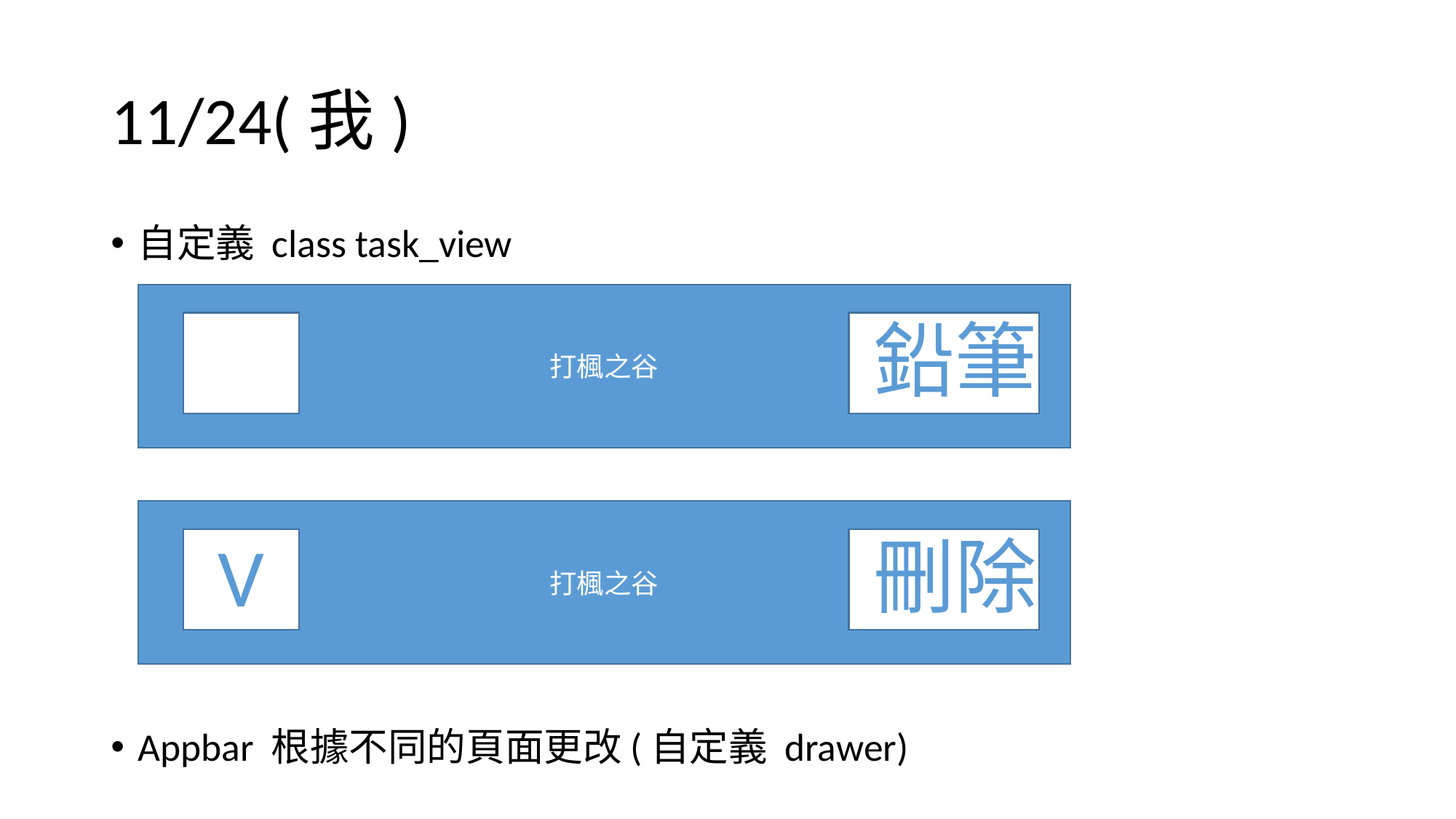

# 11/24(我)
自定義 class task_view

Appbar 根據不同的頁面更改(自定義 drawer)

打楓之谷
鉛筆

打楓之谷
V
刪除